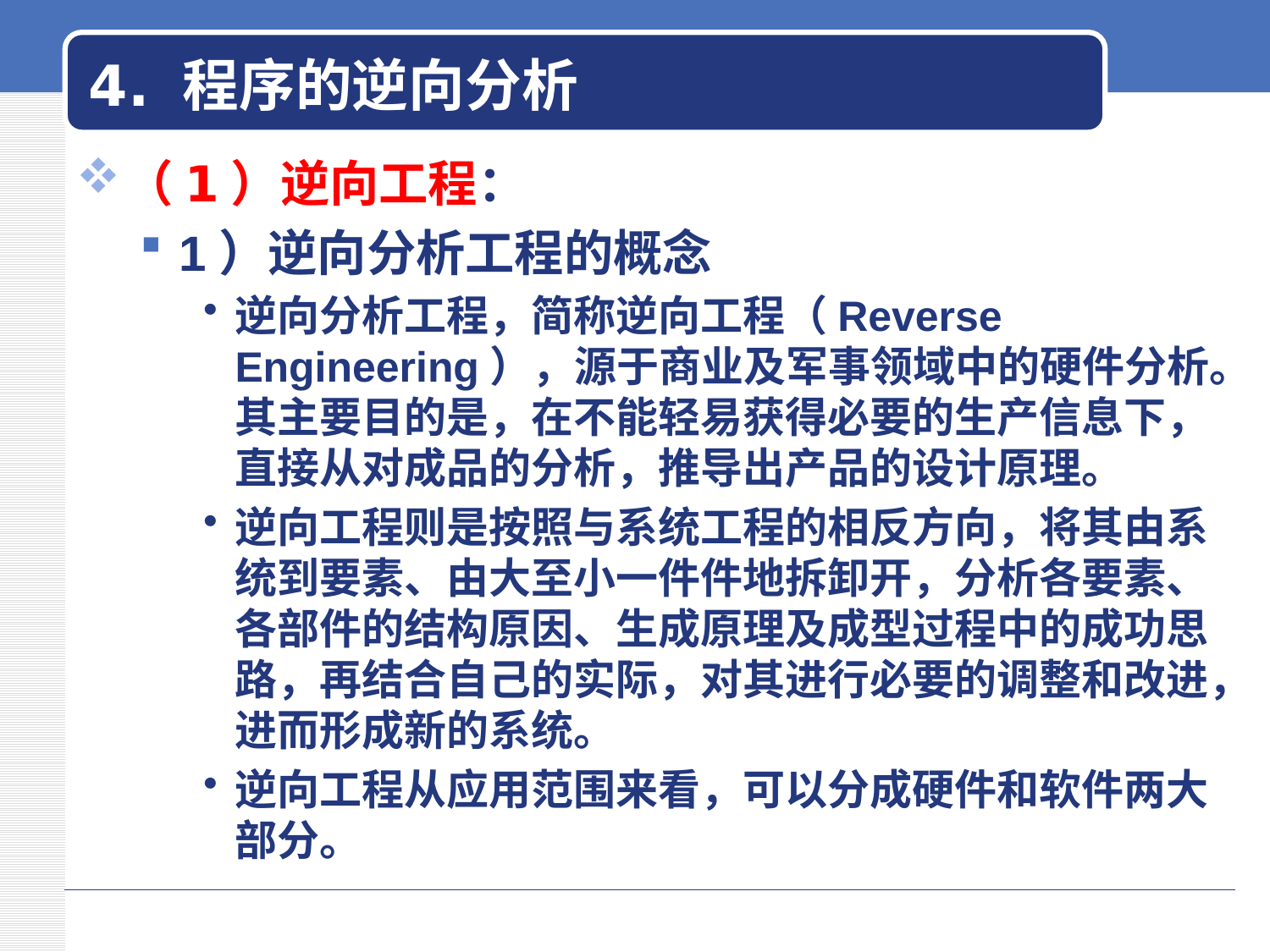

# 4. 程序的逆向分析
（1）逆向工程：
1）逆向分析工程的概念
逆向分析工程，简称逆向工程（Reverse Engineering），源于商业及军事领域中的硬件分析。其主要目的是，在不能轻易获得必要的生产信息下，直接从对成品的分析，推导出产品的设计原理。
逆向工程则是按照与系统工程的相反方向，将其由系统到要素、由大至小一件件地拆卸开，分析各要素、各部件的结构原因、生成原理及成型过程中的成功思路，再结合自己的实际，对其进行必要的调整和改进，进而形成新的系统。
逆向工程从应用范围来看，可以分成硬件和软件两大部分。